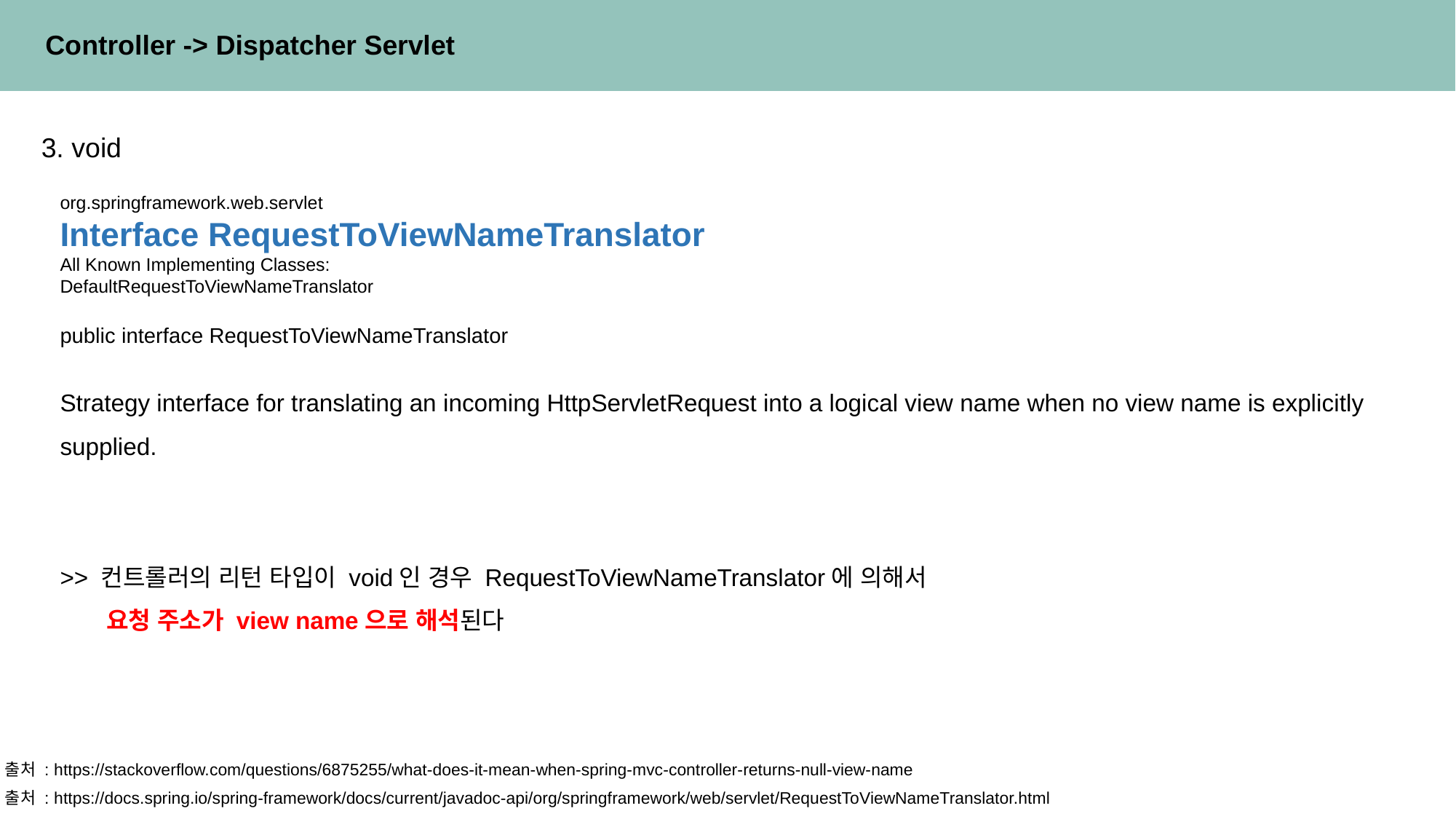

Controller -> Dispatcher Servlet
3. void
org.springframework.web.servlet
Interface RequestToViewNameTranslator
All Known Implementing Classes:
DefaultRequestToViewNameTranslator

public interface RequestToViewNameTranslator

Strategy interface for translating an incoming HttpServletRequest into a logical view name when no view name is explicitly supplied.

>> 컨트롤러의 리턴 타입이 void인 경우 RequestToViewNameTranslator에 의해서
      요청 주소가 view name으로 해석된다
출처 : https://stackoverflow.com/questions/6875255/what-does-it-mean-when-spring-mvc-controller-returns-null-view-name
출처 : https://docs.spring.io/spring-framework/docs/current/javadoc-api/org/springframework/web/servlet/RequestToViewNameTranslator.html